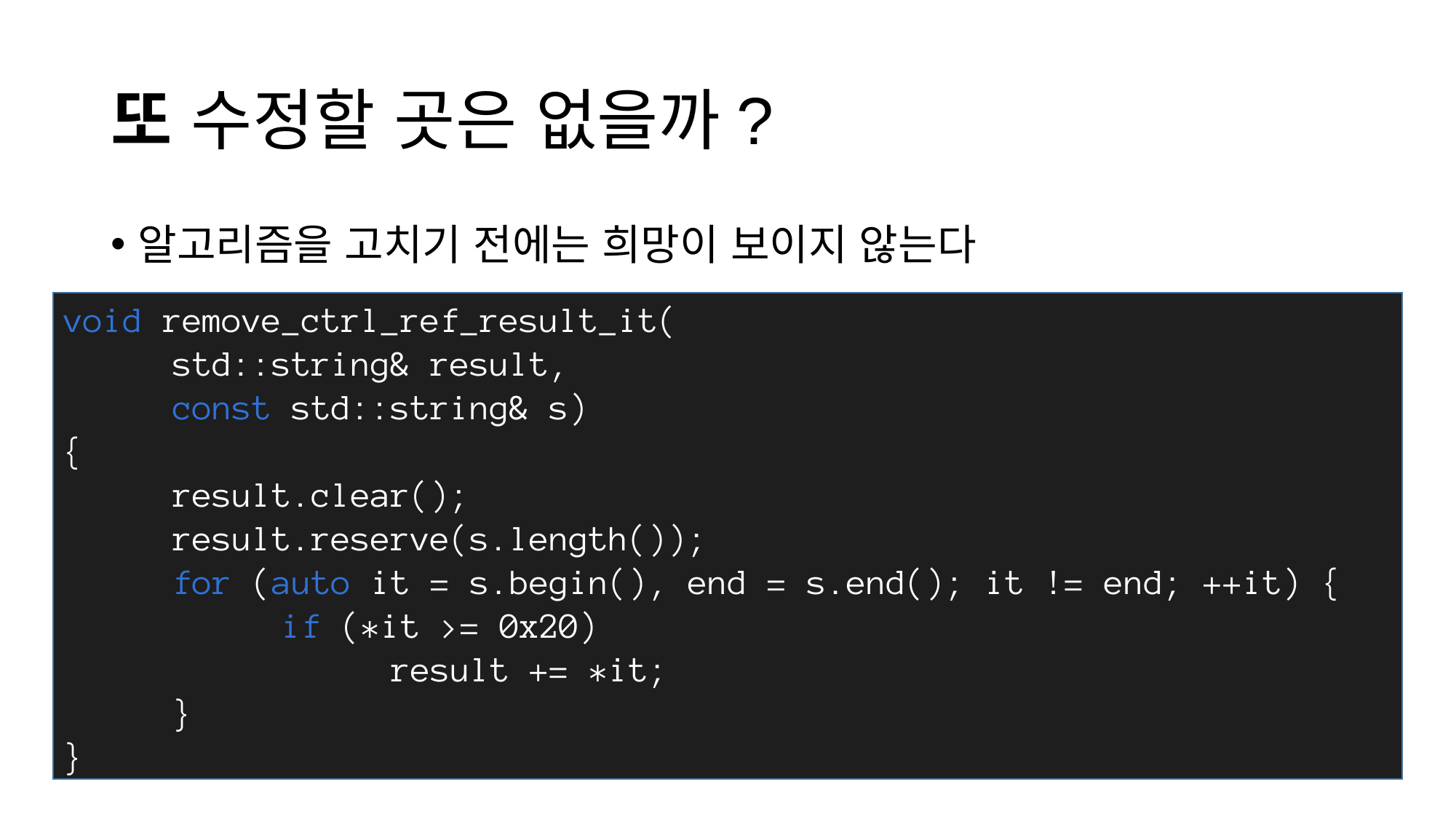

# 또 수정할 곳은 없을까?
알고리즘을 고치기 전에는 희망이 보이지 않는다
void remove_ctrl_ref_result_it(
	std::string& result,
	const std::string& s)
{
	result.clear();
	result.reserve(s.length());
	for (auto it = s.begin(), end = s.end(); it != end; ++it) {
		if (*it >= 0x20)
			result += *it;
	}
}